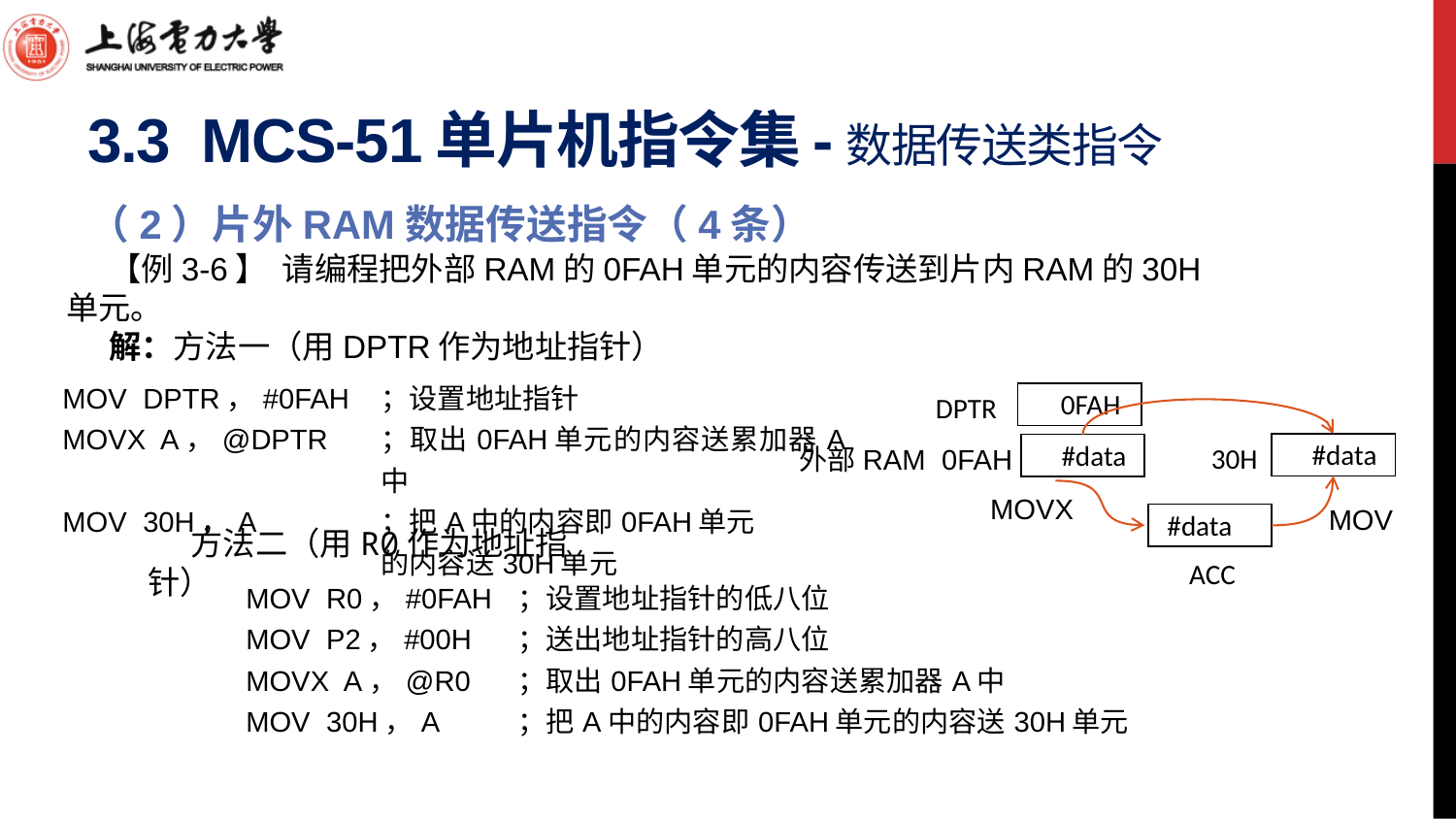

# 3.3  MCS-51单片机指令集-数据传送类指令
（2）片外RAM数据传送指令（4条）

【例3-6】  请编程把外部RAM的0FAH单元的内容传送到片内RAM的30H单元。
解：方法一（用DPTR作为地址指针）
| MOV DPTR，#0FAH | ；设置地址指针 |
| --- | --- |
| MOVX A，@DPTR | ；取出0FAH单元的内容送累加器A中 |
| MOV 30H，A | ；把A中的内容即0FAH单元 的内容送30H单元 |
0FAH
DPTR

#data
#data
30H

外部RAM  0FAH

MOVX
MOV
#data

方法二（用R0作为地址指针）
ACC
| MOV R0，#0FAH | ；设置地址指针的低八位 |
| --- | --- |
| MOV P2，#00H | ；送出地址指针的高八位 |
| MOVX A，@R0 | ；取出0FAH单元的内容送累加器A中 |
| MOV 30H，A | ；把A中的内容即0FAH单元的内容送30H单元 |